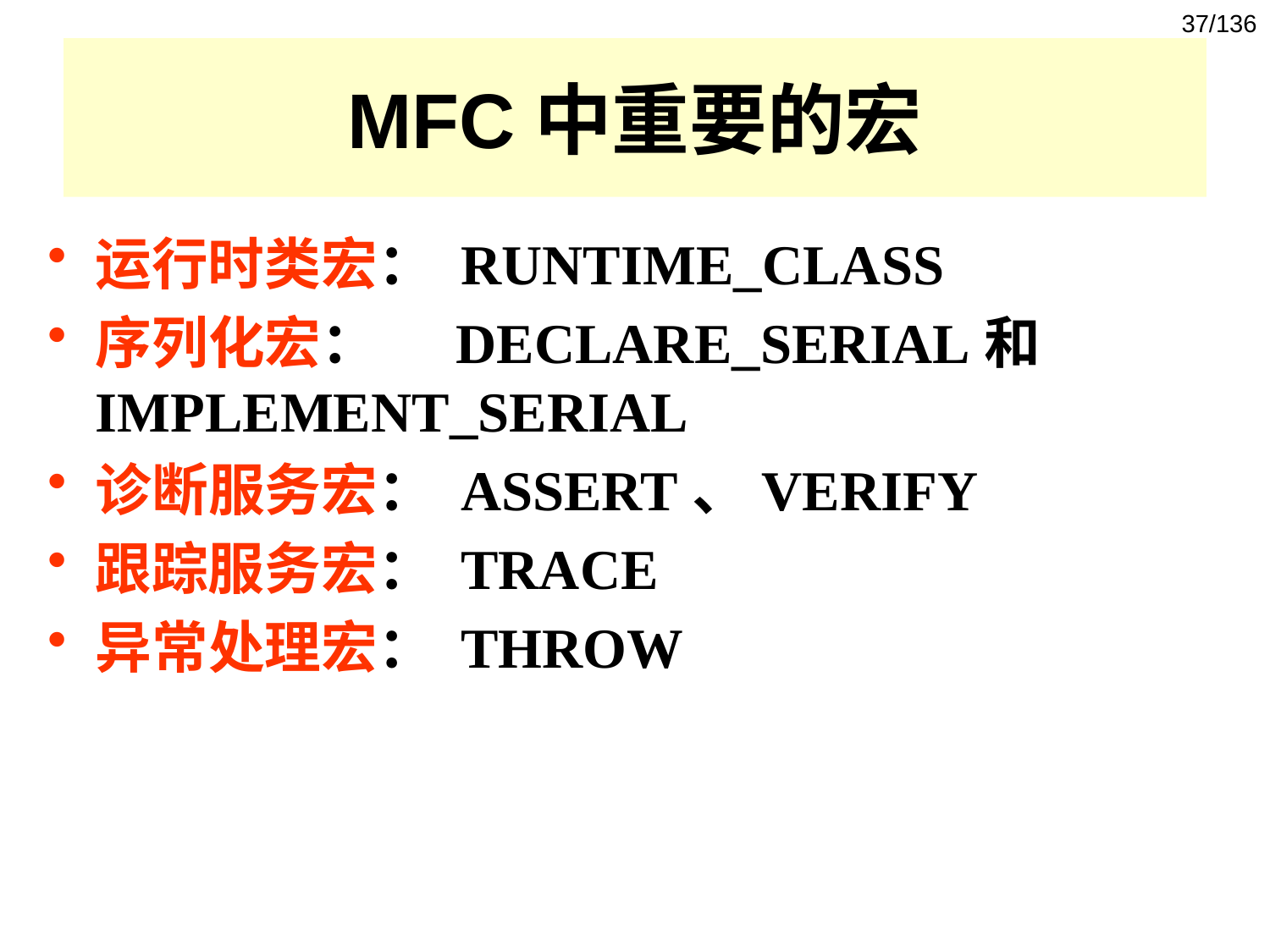

37/136
# MFC中重要的宏
运行时类宏： RUNTIME_CLASS
序列化宏：     DECLARE_SERIAL和IMPLEMENT_SERIAL
诊断服务宏： ASSERT、VERIFY
跟踪服务宏： TRACE
异常处理宏： THROW